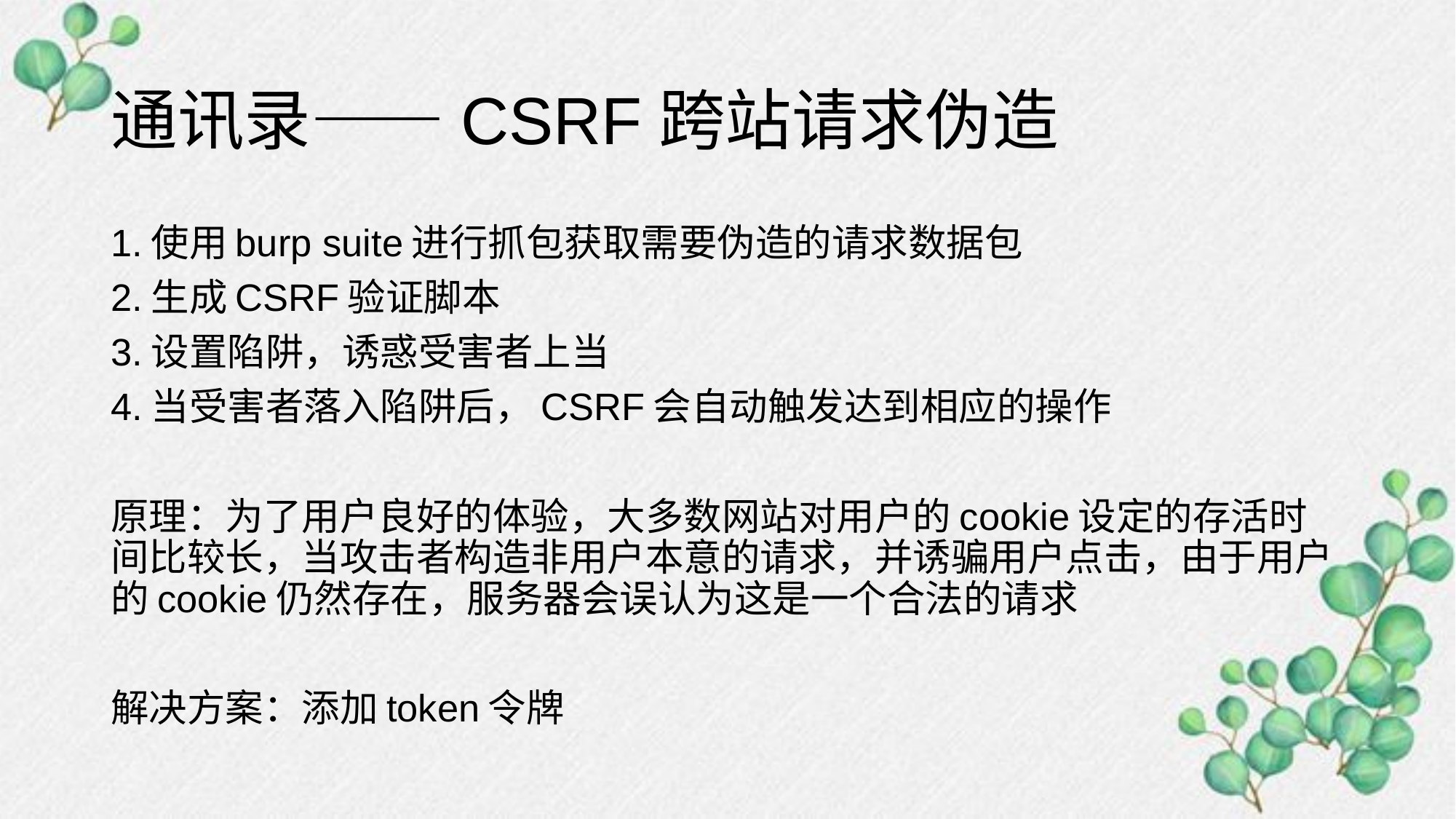

# 通讯录——CSRF跨站请求伪造
1.使用burp suite进行抓包获取需要伪造的请求数据包
2.生成CSRF验证脚本
3.设置陷阱，诱惑受害者上当
4.当受害者落入陷阱后，CSRF会自动触发达到相应的操作

原理：为了用户良好的体验，大多数网站对用户的cookie设定的存活时间比较长，当攻击者构造非用户本意的请求，并诱骗用户点击，由于用户的cookie仍然存在，服务器会误认为这是一个合法的请求

解决方案：添加token令牌